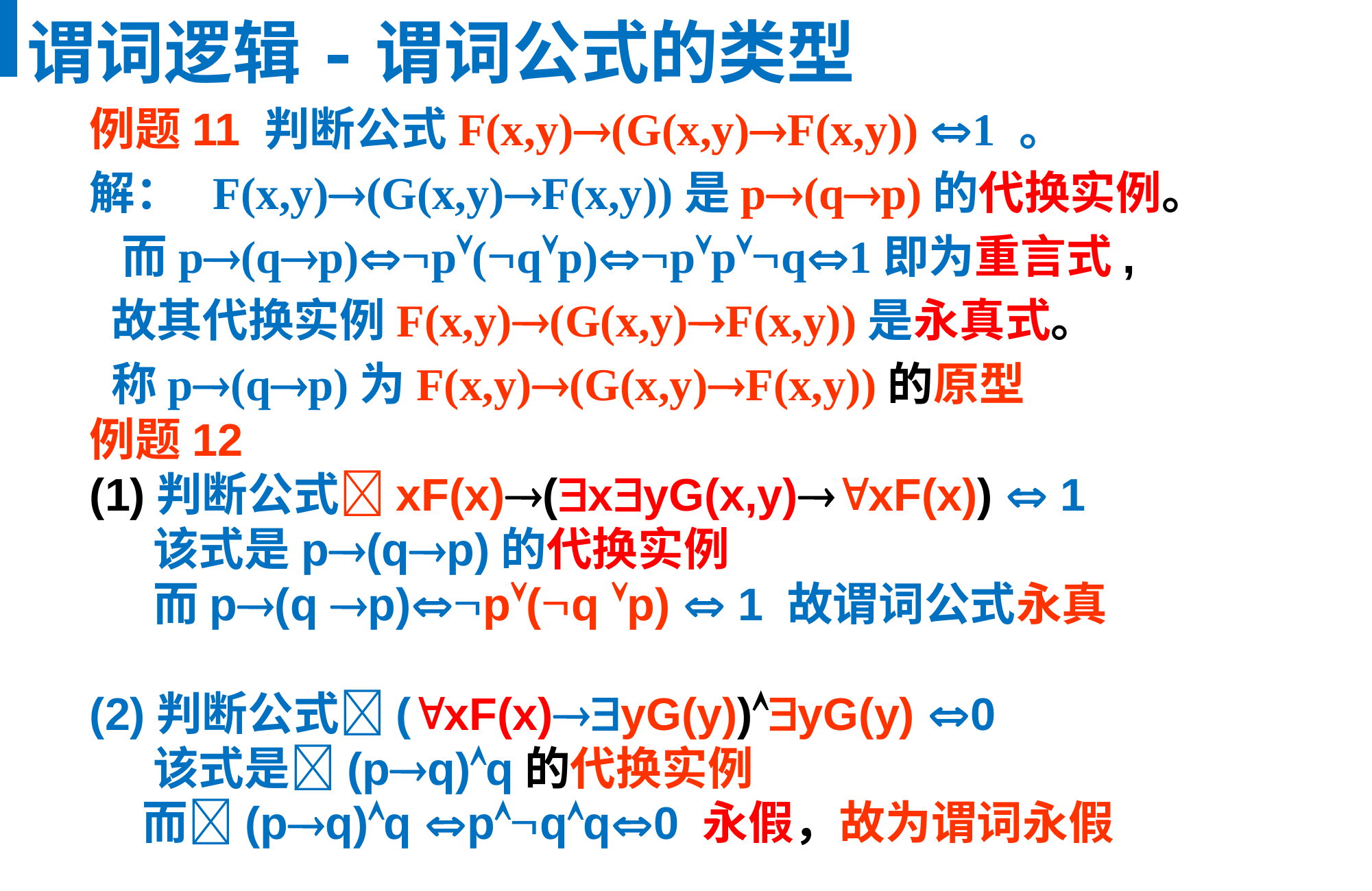

谓词逻辑-谓词公式的类型
例题11 判断公式F(x,y)→(G(x,y)→F(x,y)) ⇔1 。
解：  F(x,y)→(G(x,y)→F(x,y))是p→(q→p)的代换实例。
  而p→(q→p)⇔¬p∨(¬q∨p)⇔¬p∨p∨¬q⇔1即为重言式,
 故其代换实例F(x,y)→(G(x,y)→F(x,y))是永真式。
 称p→(q→p)为F(x,y)→(G(x,y)→F(x,y))的原型
例题12
(1)判断公式∀xF(x)→(∃x∃yG(x,y)→∀xF(x)) ⇔ 1
     该式是p→(q→p)的代换实例
     而p→(q →p)⇔¬p∨(¬q ∨p) ⇔ 1 故谓词公式永真

(2)判断公式¬(∀xF(x)→∃yG(y))∧∃yG(y) ⇔0
     该式是¬(p→q)∧q的代换实例
    而¬(p→q)∧q ⇔p∧¬q∧q⇔0 永假，故为谓词永假